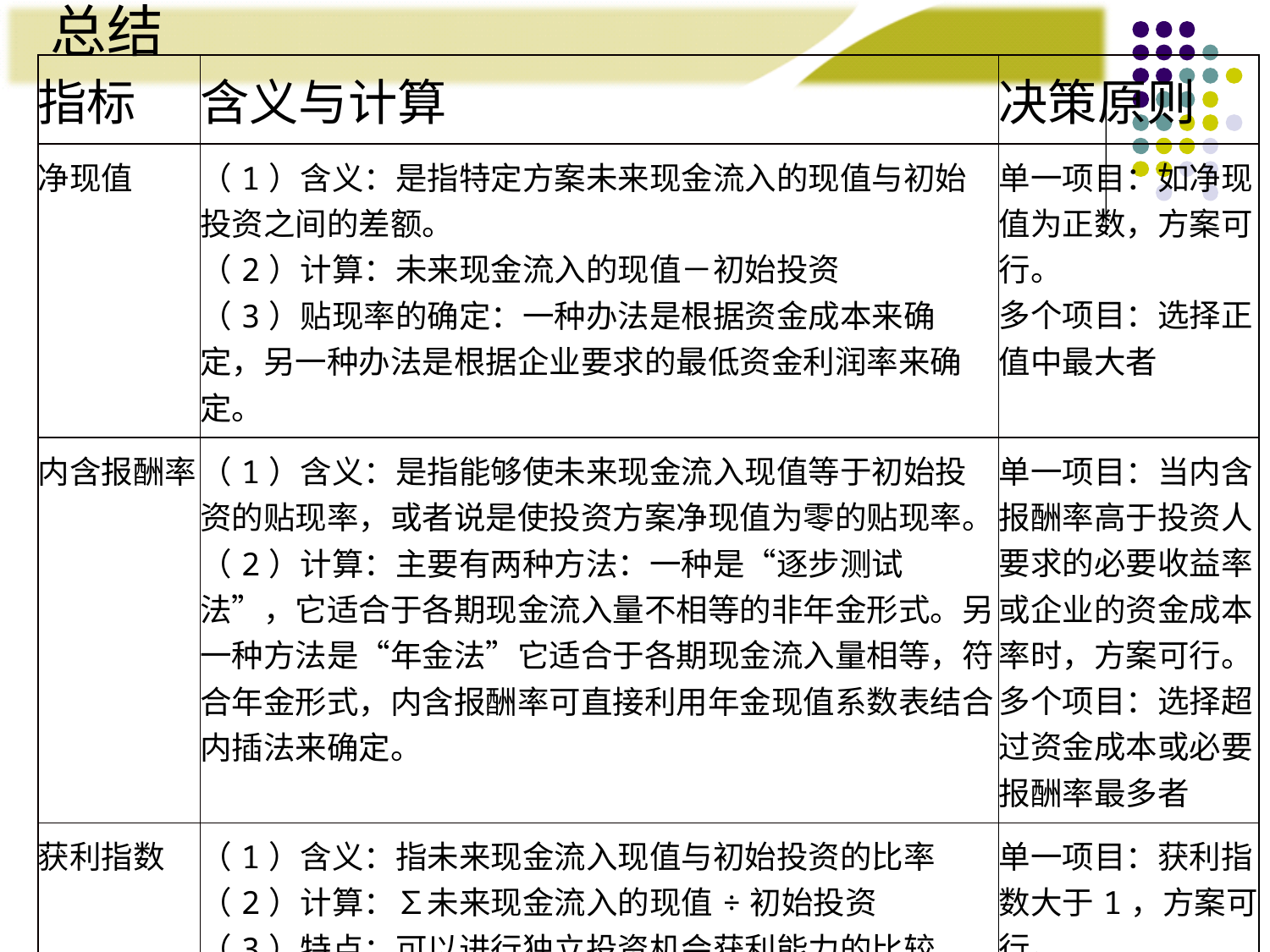

总结
| 指标 | 含义与计算 | 决策原则 |
| --- | --- | --- |
| 净现值 | （1）含义：是指特定方案未来现金流入的现值与初始投资之间的差额。 （2）计算：未来现金流入的现值－初始投资 （3）贴现率的确定：一种办法是根据资金成本来确定，另一种办法是根据企业要求的最低资金利润率来确定。 | 单一项目：如净现值为正数，方案可行。 多个项目：选择正值中最大者 |
| 内含报酬率 | （1）含义：是指能够使未来现金流入现值等于初始投资的贴现率，或者说是使投资方案净现值为零的贴现率。 （2）计算：主要有两种方法：一种是“逐步测试法”，它适合于各期现金流入量不相等的非年金形式。另一种方法是“年金法”它适合于各期现金流入量相等，符合年金形式，内含报酬率可直接利用年金现值系数表结合内插法来确定。 | 单一项目：当内含报酬率高于投资人要求的必要收益率或企业的资金成本率时，方案可行。 多个项目：选择超过资金成本或必要报酬率最多者 |
| 获利指数 | （1）含义：指未来现金流入现值与初始投资的比率 （2）计算：∑未来现金流入的现值÷初始投资 （3）特点：可以进行独立投资机会获利能力的比较。这是因为现值指数是一个相对数，反映投资的效率；而净现值是绝对数，反映投资的效益。 | 单一项目：获利指数大于1，方案可行。 多个项目：选择超过1最多者 |
| 指标比较 | 内含报酬率和现值指数法有相似之处，都是根据相对比率来评价方案，而不像净现值法那样使用绝对数来评价方案。 |  |